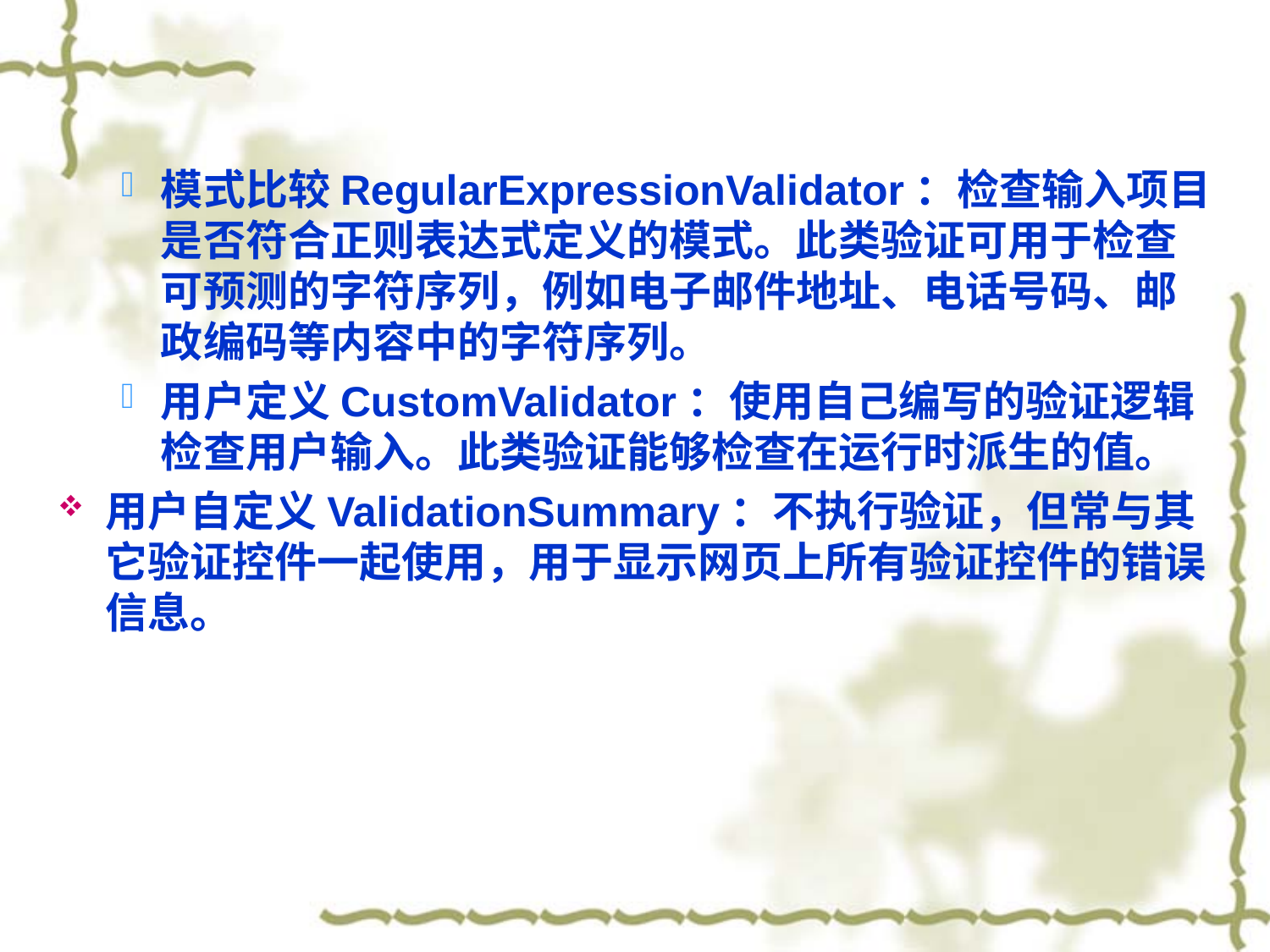

模式比较RegularExpressionValidator：检查输入项目是否符合正则表达式定义的模式。此类验证可用于检查可预测的字符序列，例如电子邮件地址、电话号码、邮政编码等内容中的字符序列。
用户定义CustomValidator：使用自己编写的验证逻辑检查用户输入。此类验证能够检查在运行时派生的值。
用户自定义ValidationSummary：不执行验证，但常与其它验证控件一起使用，用于显示网页上所有验证控件的错误信息。